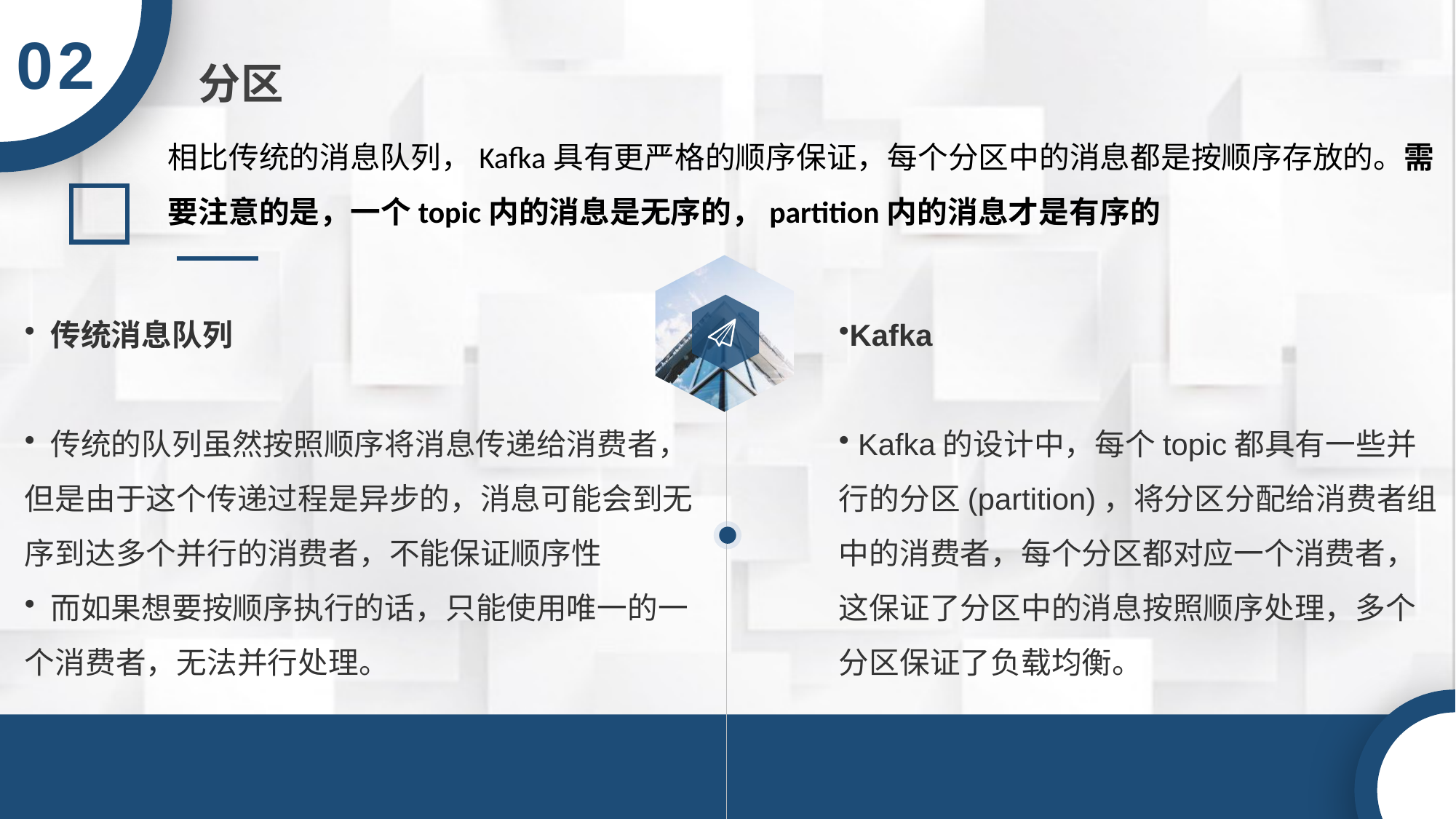

02
分区
相比传统的消息队列，Kafka具有更严格的顺序保证，每个分区中的消息都是按顺序存放的。需要注意的是，一个topic内的消息是无序的，partition内的消息才是有序的

 传统消息队列

 传统的队列虽然按照顺序将消息传递给消费者，但是由于这个传递过程是异步的，消息可能会到无序到达多个并行的消费者，不能保证顺序性
 而如果想要按顺序执行的话，只能使用唯一的一个消费者，无法并行处理。
Kafka

 Kafka的设计中，每个topic都具有一些并行的分区(partition)，将分区分配给消费者组中的消费者，每个分区都对应一个消费者，这保证了分区中的消息按照顺序处理，多个分区保证了负载均衡。